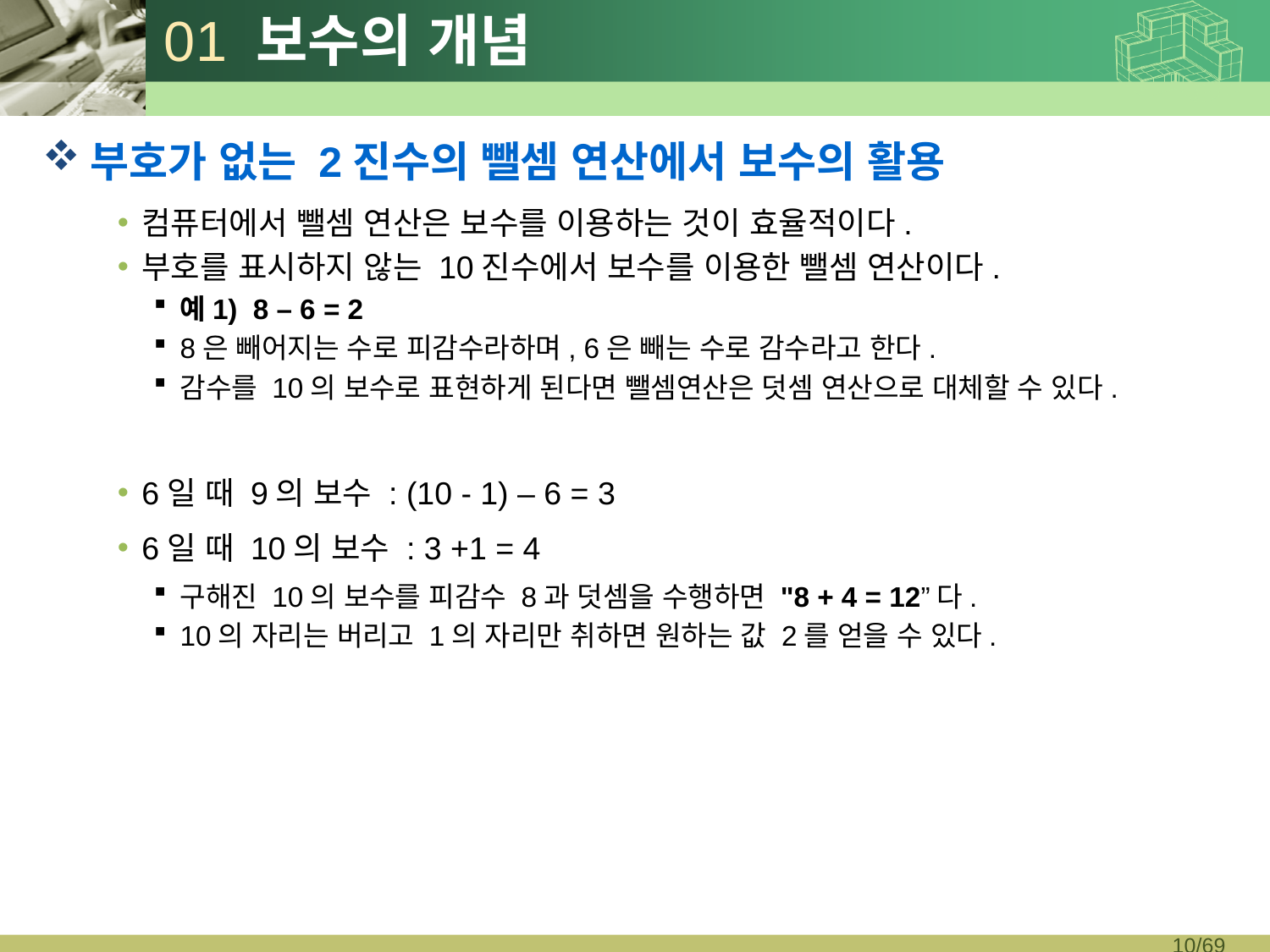

# 01 보수의 개념
부호가 없는 2진수의 뺄셈 연산에서 보수의 활용
컴퓨터에서 뺄셈 연산은 보수를 이용하는 것이 효율적이다.
부호를 표시하지 않는 10진수에서 보수를 이용한 뺄셈 연산이다.
예1)  8 – 6 = 2
8은 빼어지는 수로 피감수라하며, 6은 빼는 수로 감수라고 한다.
감수를 10의 보수로 표현하게 된다면 뺄셈연산은 덧셈 연산으로 대체할 수 있다.

6일 때 9의 보수 : (10 - 1) – 6 = 3
6일 때 10의 보수 : 3 +1 = 4
구해진 10의 보수를 피감수 8과 덧셈을 수행하면 "8 + 4 = 12”다.
10의 자리는 버리고 1의 자리만 취하면 원하는 값 2를 얻을 수 있다.